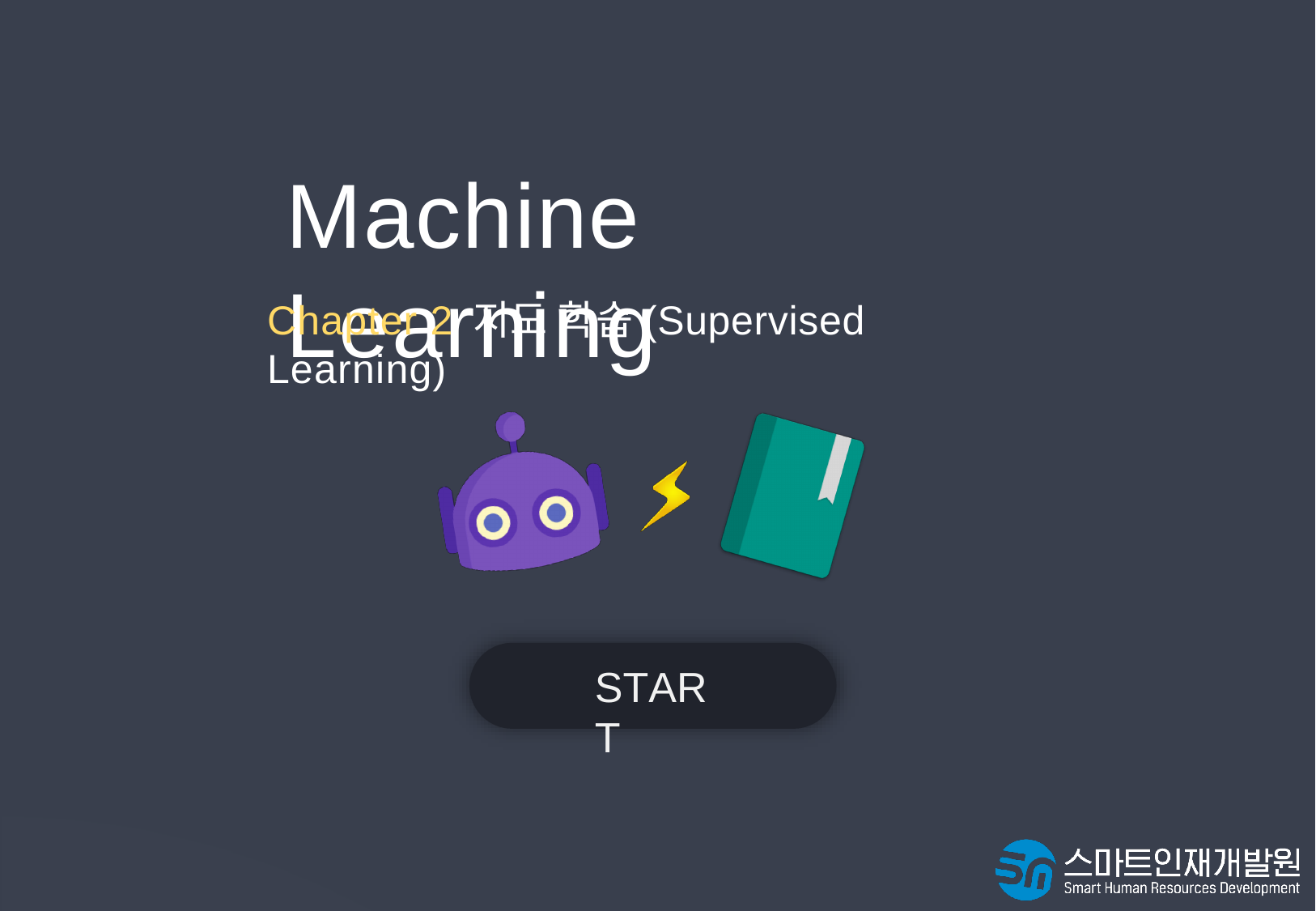

# Machine Learning
Chapter 2	지도 학습(Supervised Learning)

START